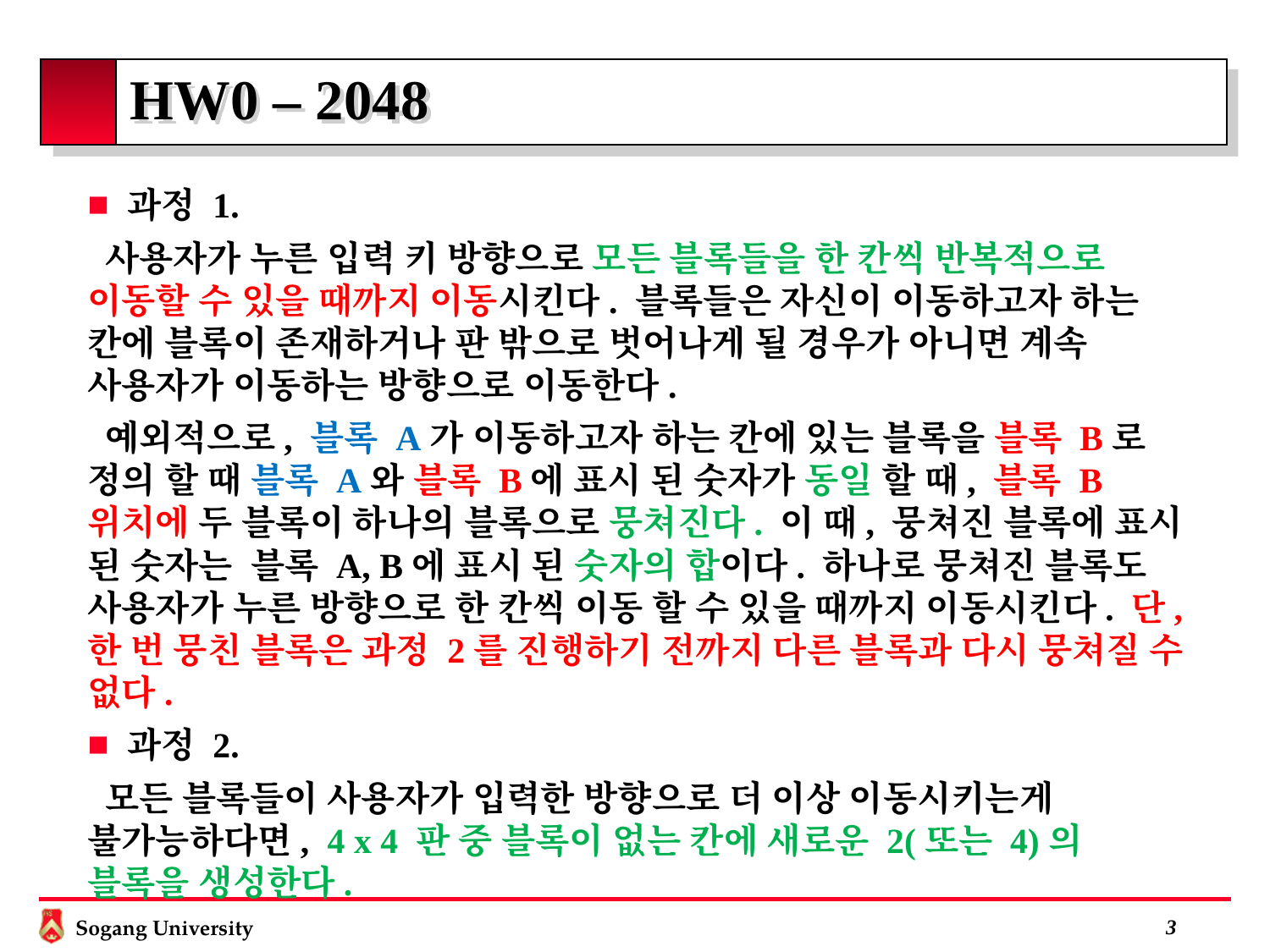

# HW0 – 2048
과정 1.
 사용자가 누른 입력 키 방향으로 모든 블록들을 한 칸씩 반복적으로 이동할 수 있을 때까지 이동시킨다. 블록들은 자신이 이동하고자 하는 칸에 블록이 존재하거나 판 밖으로 벗어나게 될 경우가 아니면 계속 사용자가 이동하는 방향으로 이동한다.
 예외적으로, 블록 A가 이동하고자 하는 칸에 있는 블록을 블록 B로 정의 할 때 블록 A와 블록 B에 표시 된 숫자가 동일 할 때, 블록 B  위치에 두 블록이 하나의 블록으로 뭉쳐진다. 이 때, 뭉쳐진 블록에 표시 된 숫자는  블록 A, B에 표시 된 숫자의 합이다. 하나로 뭉쳐진 블록도 사용자가 누른 방향으로 한 칸씩 이동 할 수 있을 때까지 이동시킨다. 단, 한 번 뭉친 블록은 과정 2를 진행하기 전까지 다른 블록과 다시 뭉쳐질 수 없다.
과정 2.
 모든 블록들이 사용자가 입력한 방향으로 더 이상 이동시키는게 불가능하다면,  4 x 4 판 중 블록이 없는 칸에 새로운 2(또는 4)의 블록을 생성한다.

 3